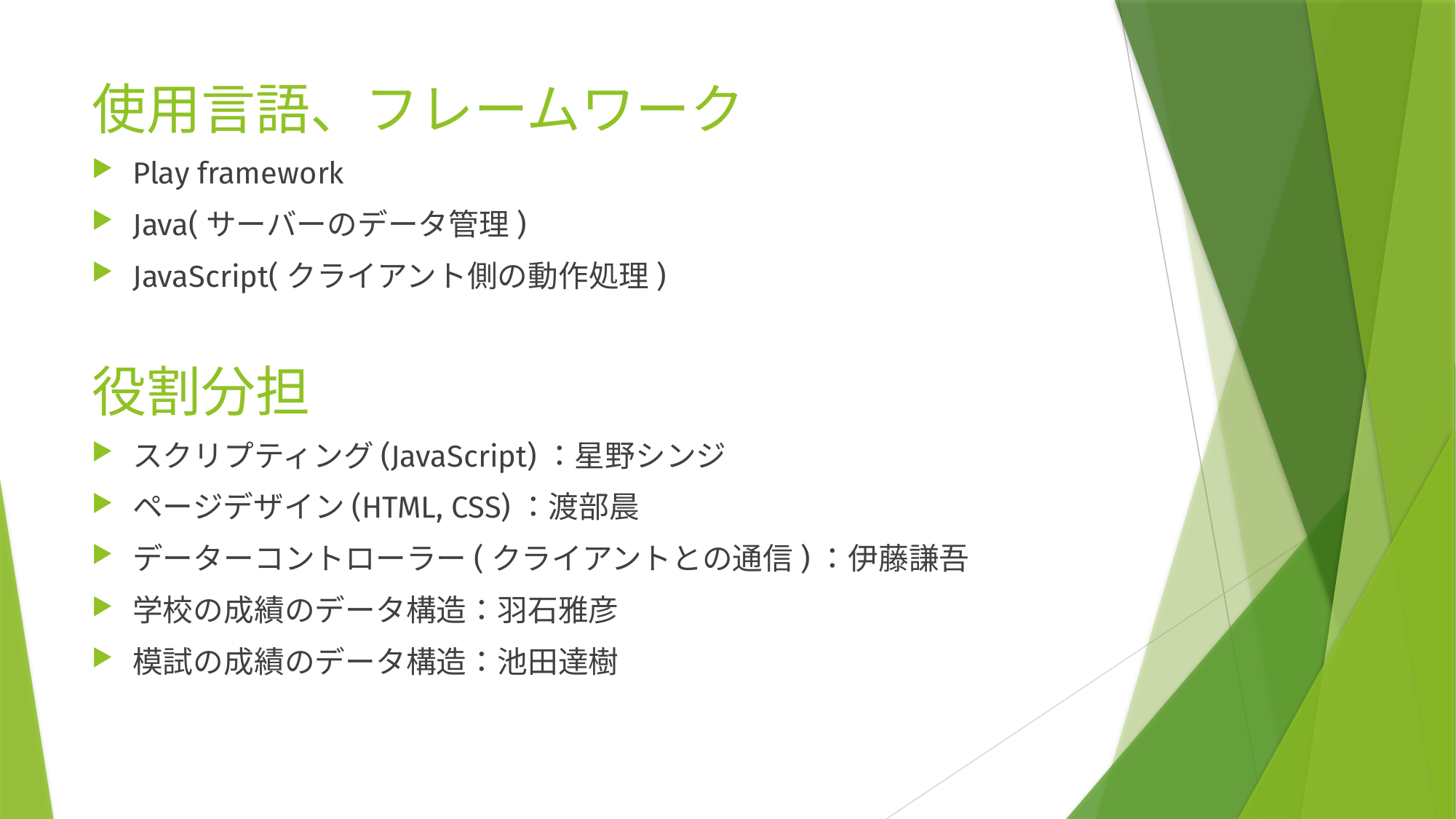

# 使用言語、フレームワーク
Play framework
Java(サーバーのデータ管理)
JavaScript(クライアント側の動作処理)
役割分担
スクリプティング(JavaScript)：星野シンジ
ページデザイン(HTML, CSS)：渡部晨
データーコントローラー(クライアントとの通信)：伊藤謙吾
学校の成績のデータ構造：羽石雅彦
模試の成績のデータ構造：池田達樹